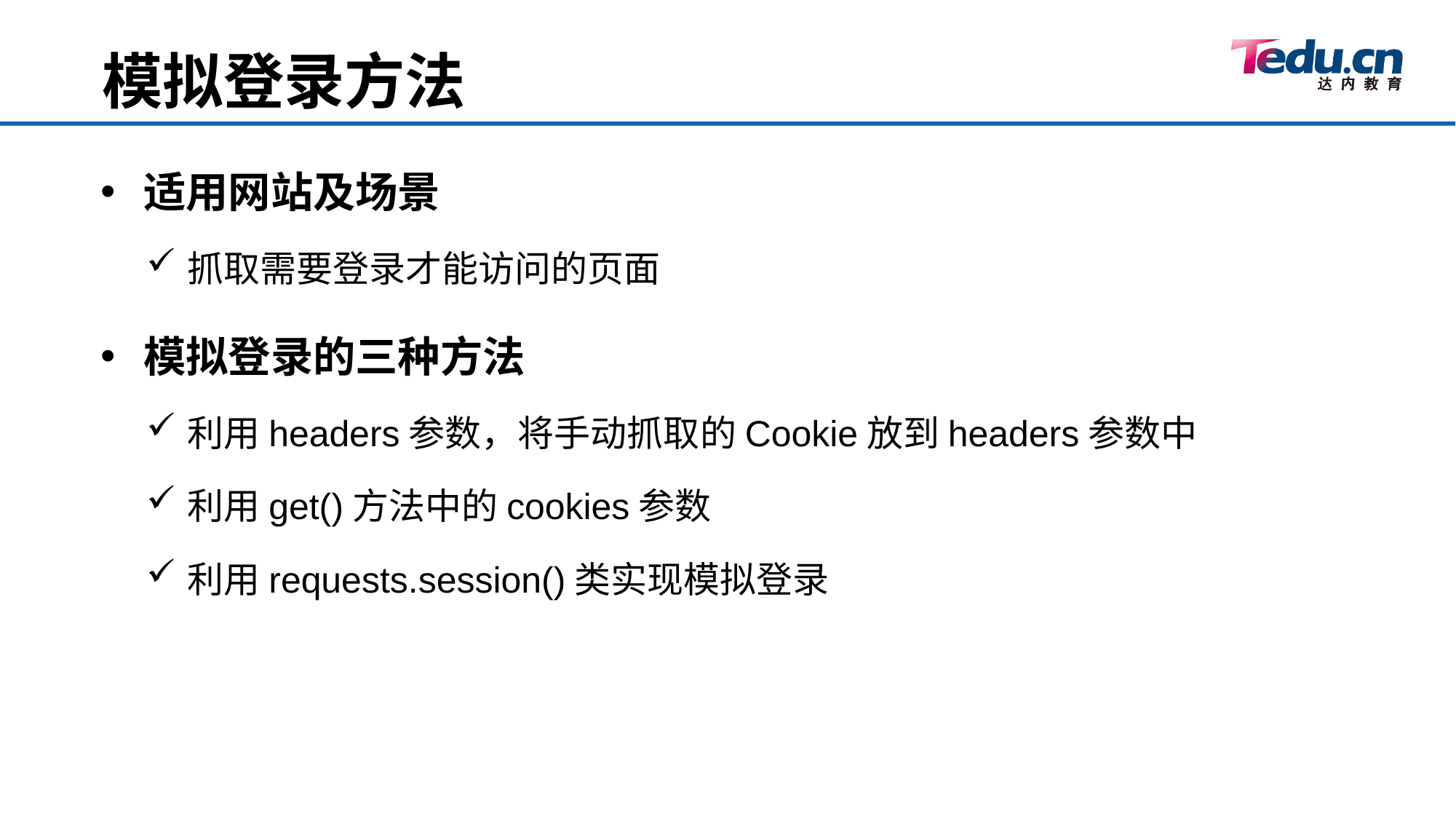

模拟登录方法
适用网站及场景
抓取需要登录才能访问的页面
模拟登录的三种方法
利用headers参数，将手动抓取的Cookie放到headers参数中
利用get()方法中的cookies参数
利用requests.session()类实现模拟登录